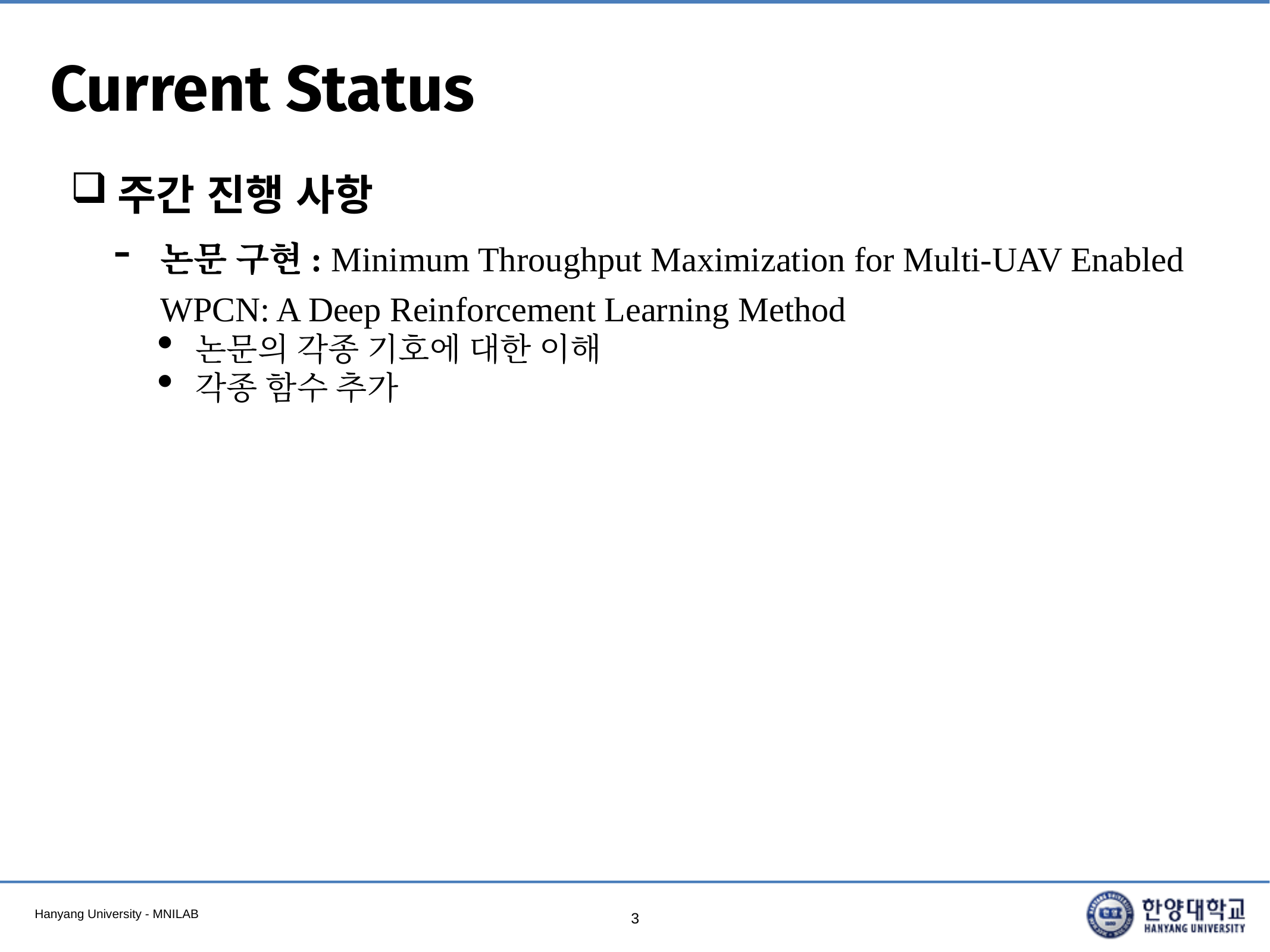

# Current Status
주간 진행 사항
논문 구현: Minimum Throughput Maximization for Multi-UAV Enabled WPCN: A Deep Reinforcement Learning Method
논문의 각종 기호에 대한 이해
각종 함수 추가
3